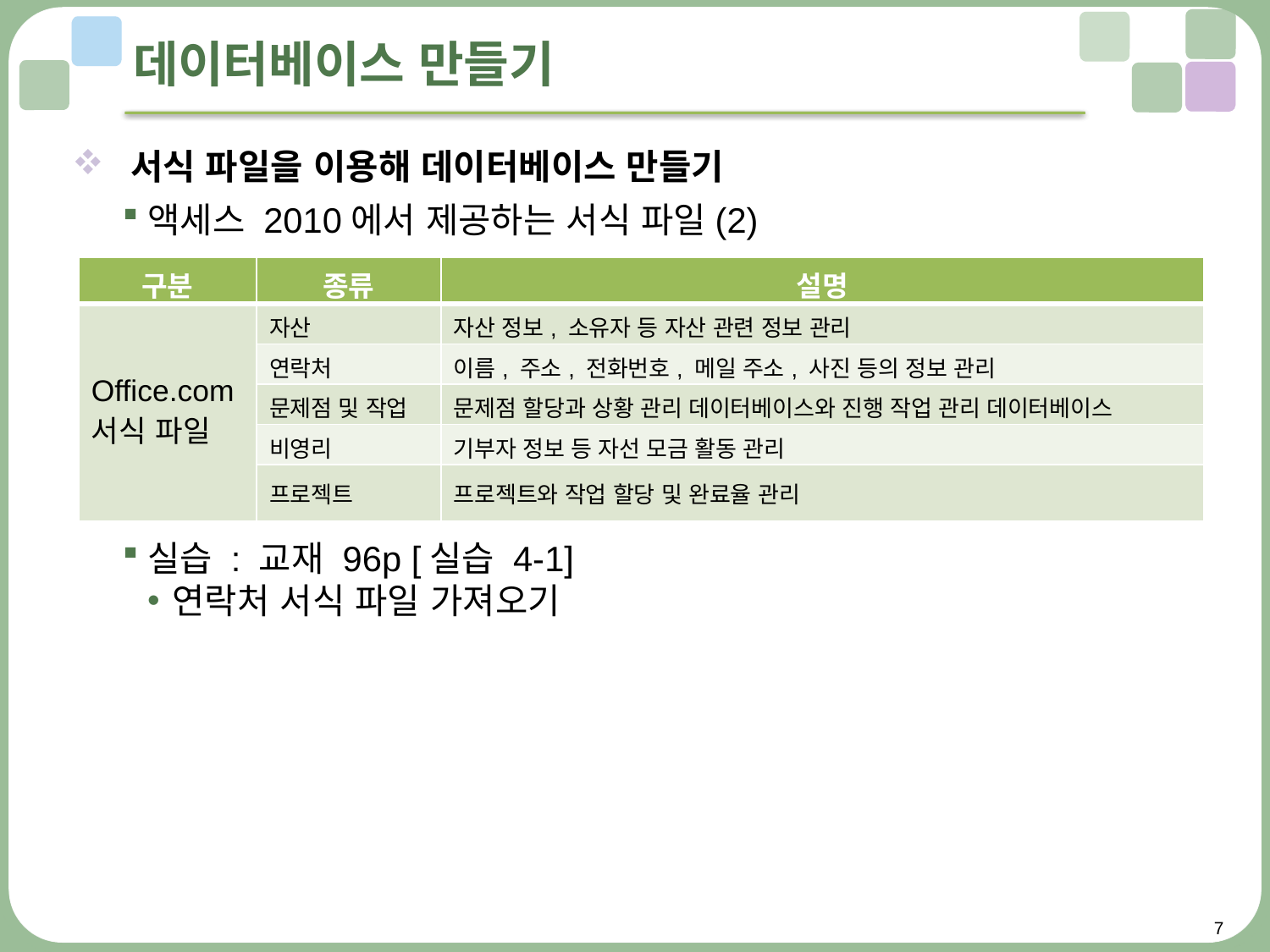

# 데이터베이스 만들기
 서식 파일을 이용해 데이터베이스 만들기
액세스 2010에서 제공하는 서식 파일(2)

실습 : 교재 96p [실습 4-1]
연락처 서식 파일 가져오기

| 구분 | 종류 | 설명 |
| --- | --- | --- |
| Office.com 서식 파일 | 자산 | 자산 정보, 소유자 등 자산 관련 정보 관리 |
|  | 연락처 | 이름, 주소, 전화번호, 메일 주소, 사진 등의 정보 관리 |
|  | 문제점 및 작업 | 문제점 할당과 상황 관리 데이터베이스와 진행 작업 관리 데이터베이스 |
|  | 비영리 | 기부자 정보 등 자선 모금 활동 관리 |
|  | 프로젝트 | 프로젝트와 작업 할당 및 완료율 관리 |